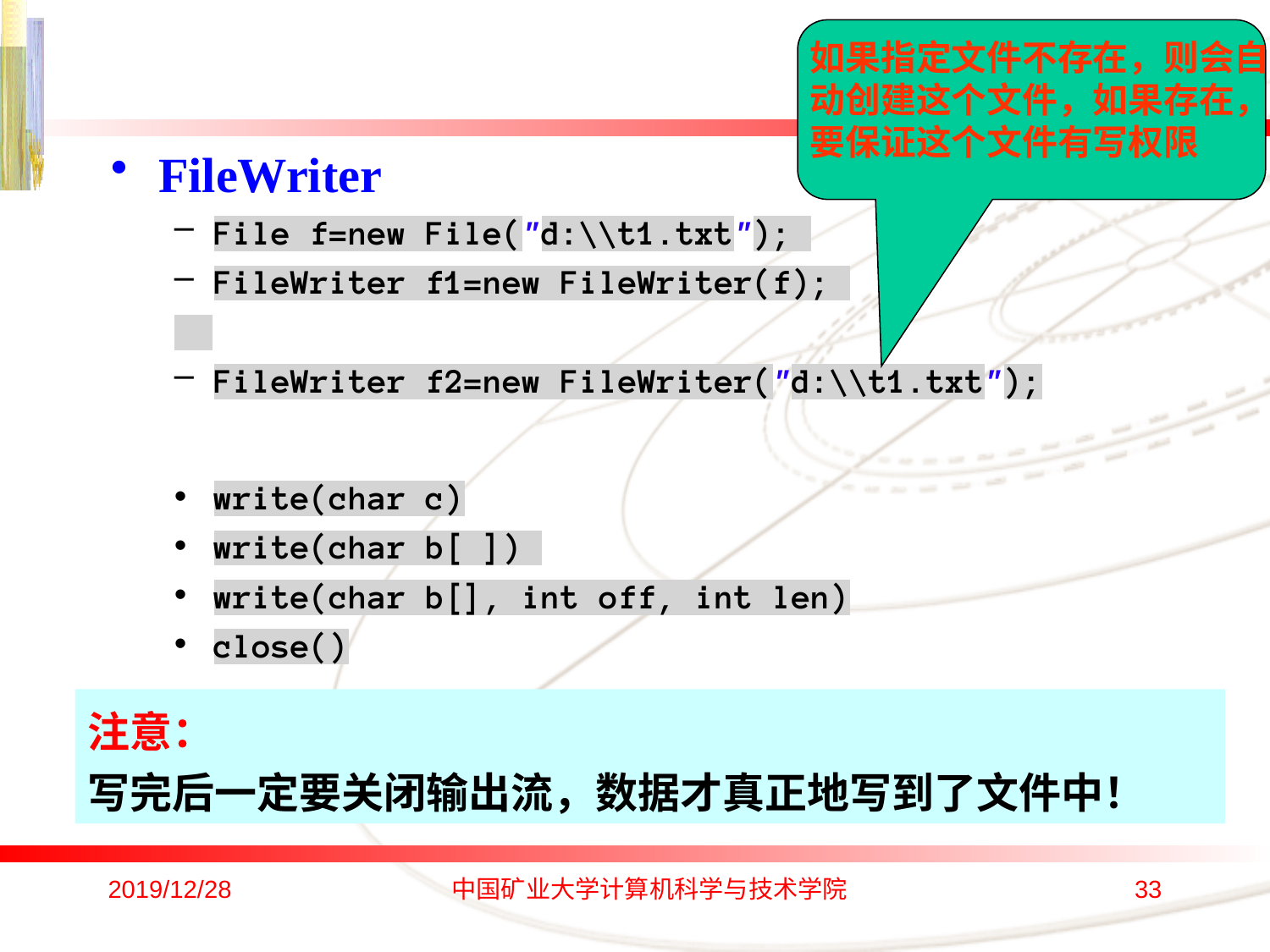

如果指定文件不存在，则会自动创建这个文件，如果存在，要保证这个文件有写权限

FileWriter
File f=new File("d:\\t1.txt");
FileWriter f1=new FileWriter(f);

FileWriter f2=new FileWriter("d:\\t1.txt");

write(char c)
write(char b[ ])
write(char b[], int off, int len)
close()
注意：
写完后一定要关闭输出流，数据才真正地写到了文件中！
2019/12/28
中国矿业大学计算机科学与技术学院
33